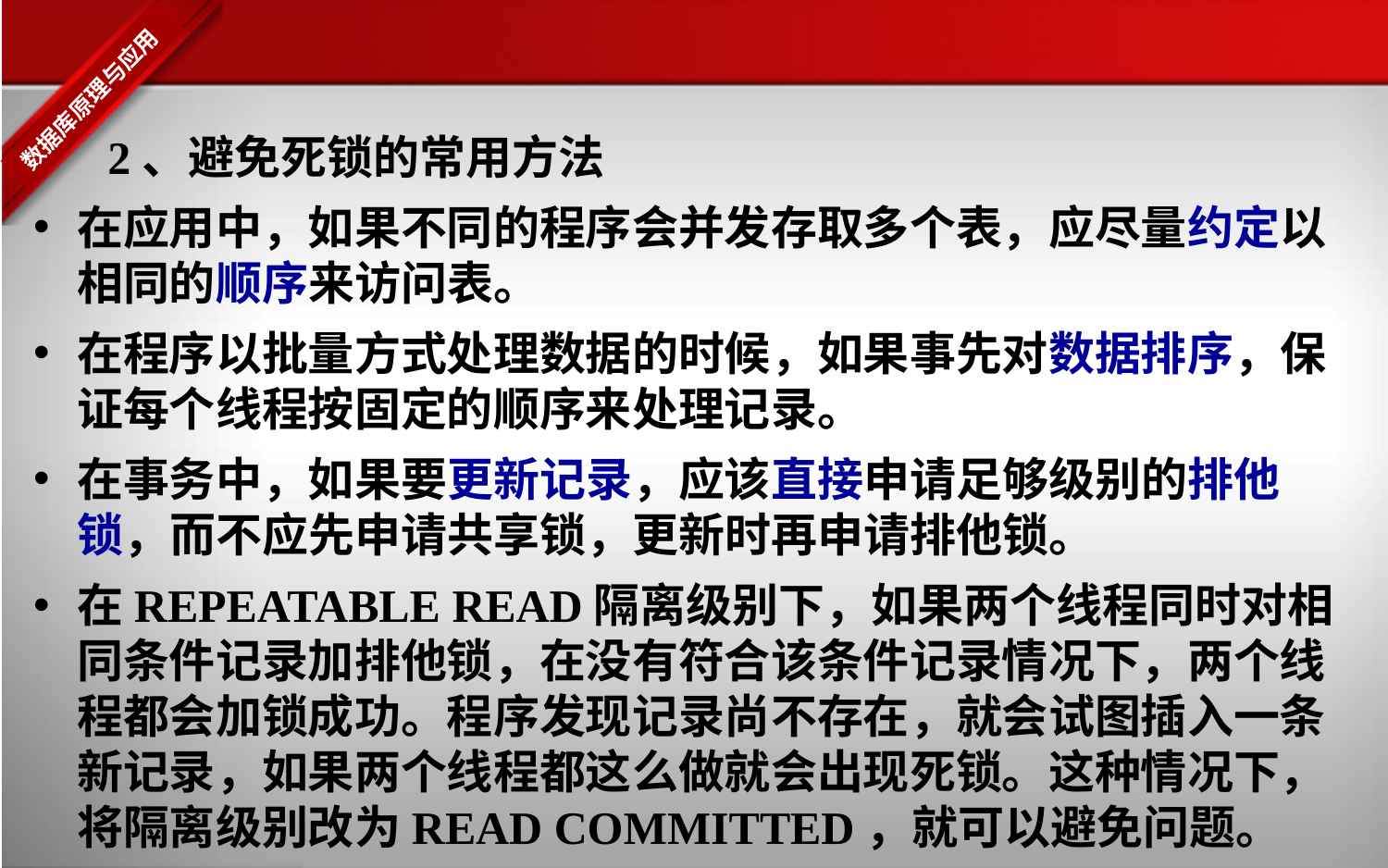

2、避免死锁的常用方法
在应用中，如果不同的程序会并发存取多个表，应尽量约定以相同的顺序来访问表。
在程序以批量方式处理数据的时候，如果事先对数据排序，保证每个线程按固定的顺序来处理记录。
在事务中，如果要更新记录，应该直接申请足够级别的排他锁，而不应先申请共享锁，更新时再申请排他锁。
在REPEATABLE READ隔离级别下，如果两个线程同时对相同条件记录加排他锁，在没有符合该条件记录情况下，两个线程都会加锁成功。程序发现记录尚不存在，就会试图插入一条新记录，如果两个线程都这么做就会出现死锁。这种情况下，将隔离级别改为READ COMMITTED，就可以避免问题。